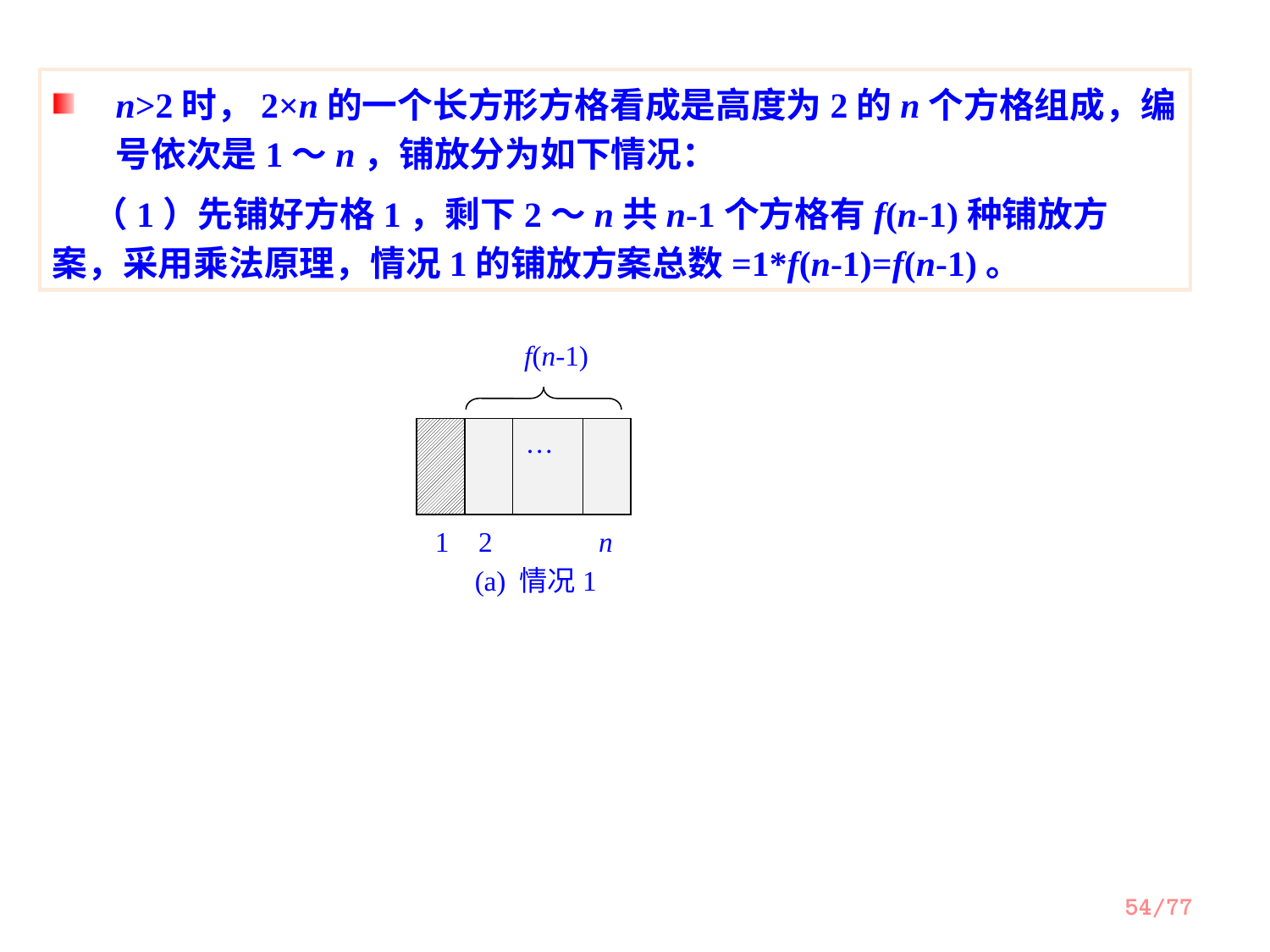

n>2时，2×n的一个长方形方格看成是高度为2的n个方格组成，编号依次是1～n，铺放分为如下情况：
    （1）先铺好方格1，剩下2～n共n-1个方格有f(n-1)种铺放方案，采用乘法原理，情况1的铺放方案总数=1*f(n-1)=f(n-1)。

f(n-1)

…

1
2
n
(a) 情况1
54/77